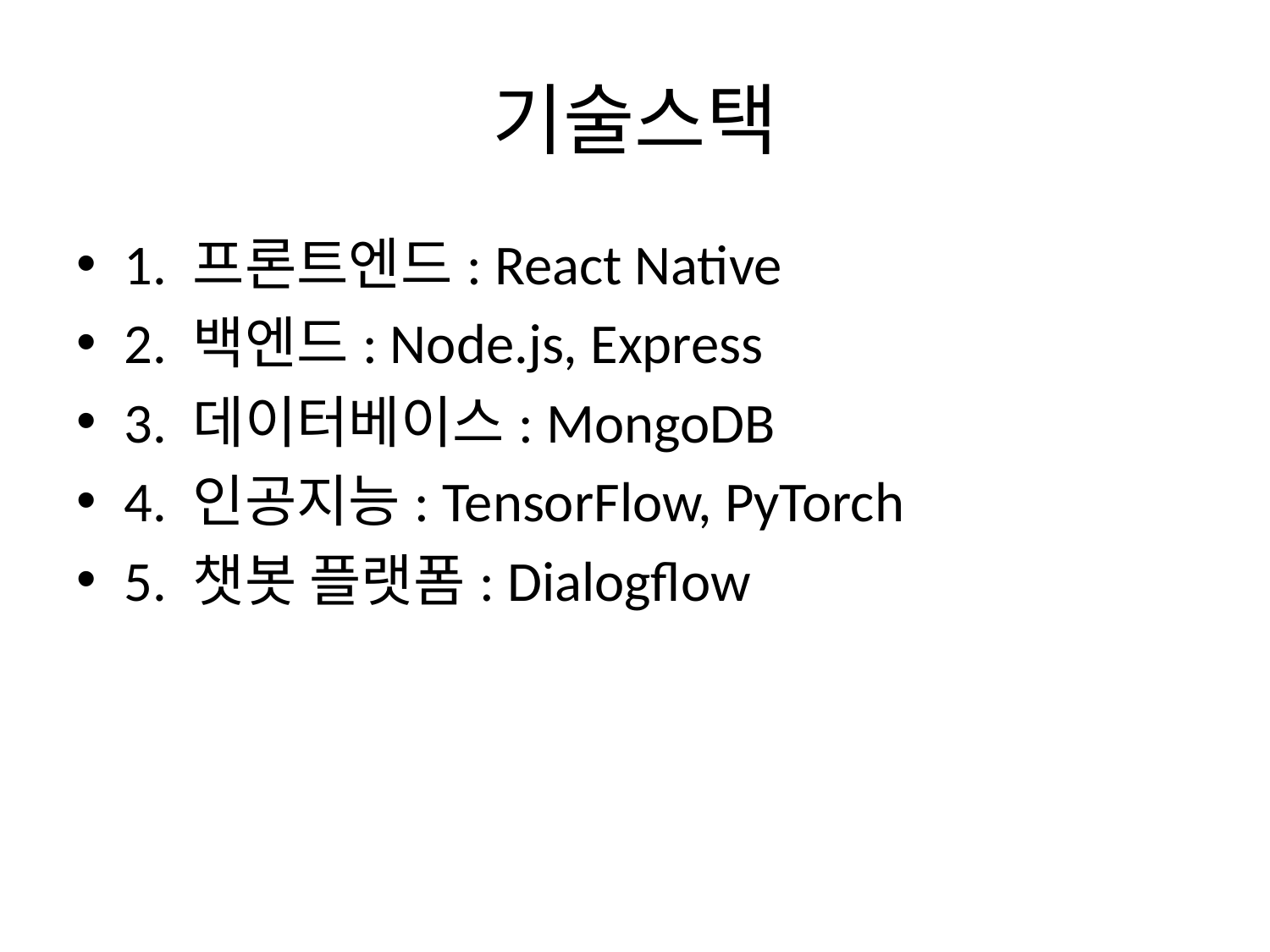

# 기술스택
1. 프론트엔드: React Native
2. 백엔드: Node.js, Express
3. 데이터베이스: MongoDB
4. 인공지능: TensorFlow, PyTorch
5. 챗봇 플랫폼: Dialogflow